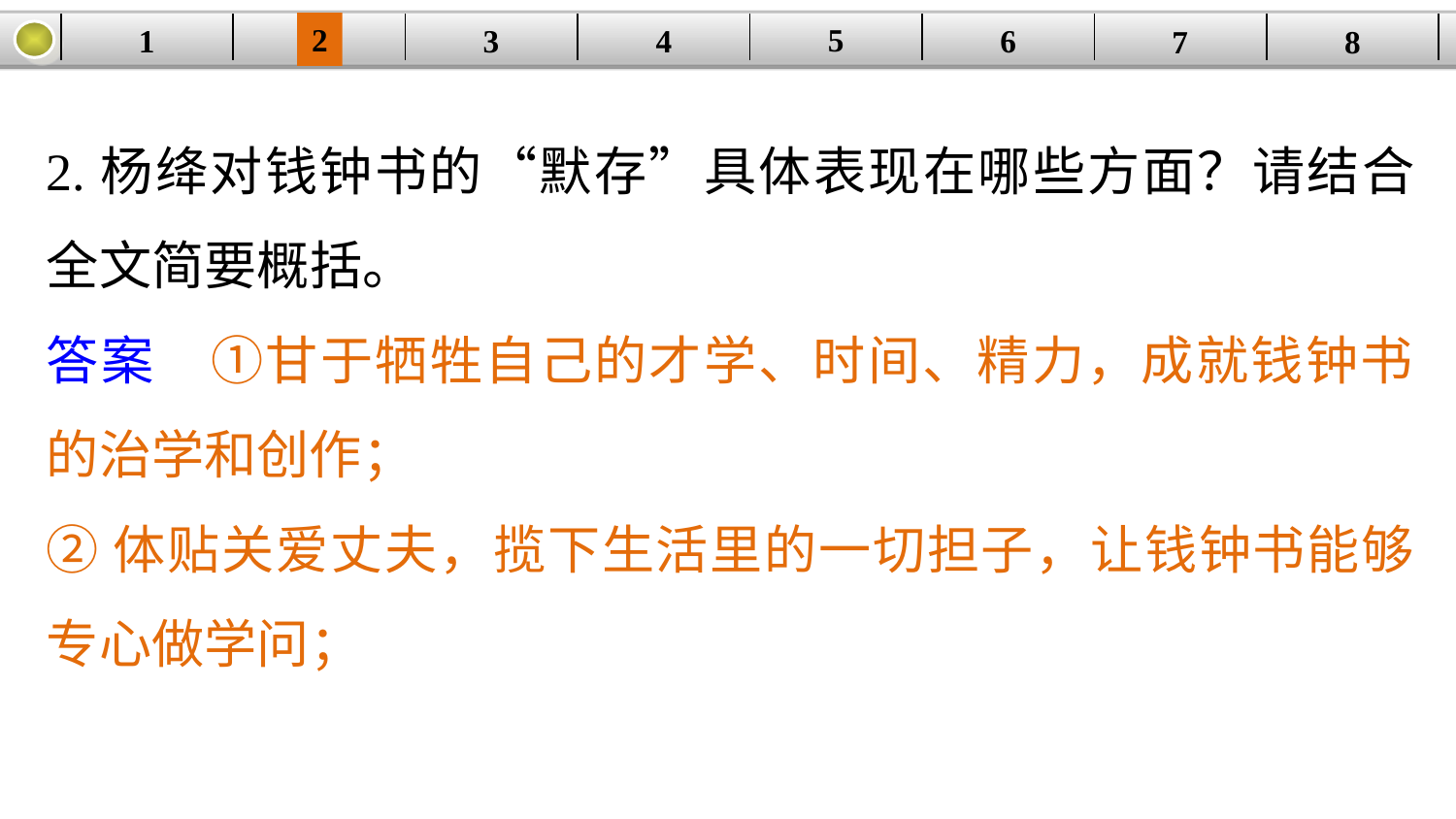

5
2
1
4
6
|  |  |  |  |  |  |  |  |
| --- | --- | --- | --- | --- | --- | --- | --- |
3
8
7

2.杨绛对钱钟书的“默存”具体表现在哪些方面？请结合全文简要概括。
答案　①甘于牺牲自己的才学、时间、精力，成就钱钟书的治学和创作；
②体贴关爱丈夫，揽下生活里的一切担子，让钱钟书能够专心做学问；